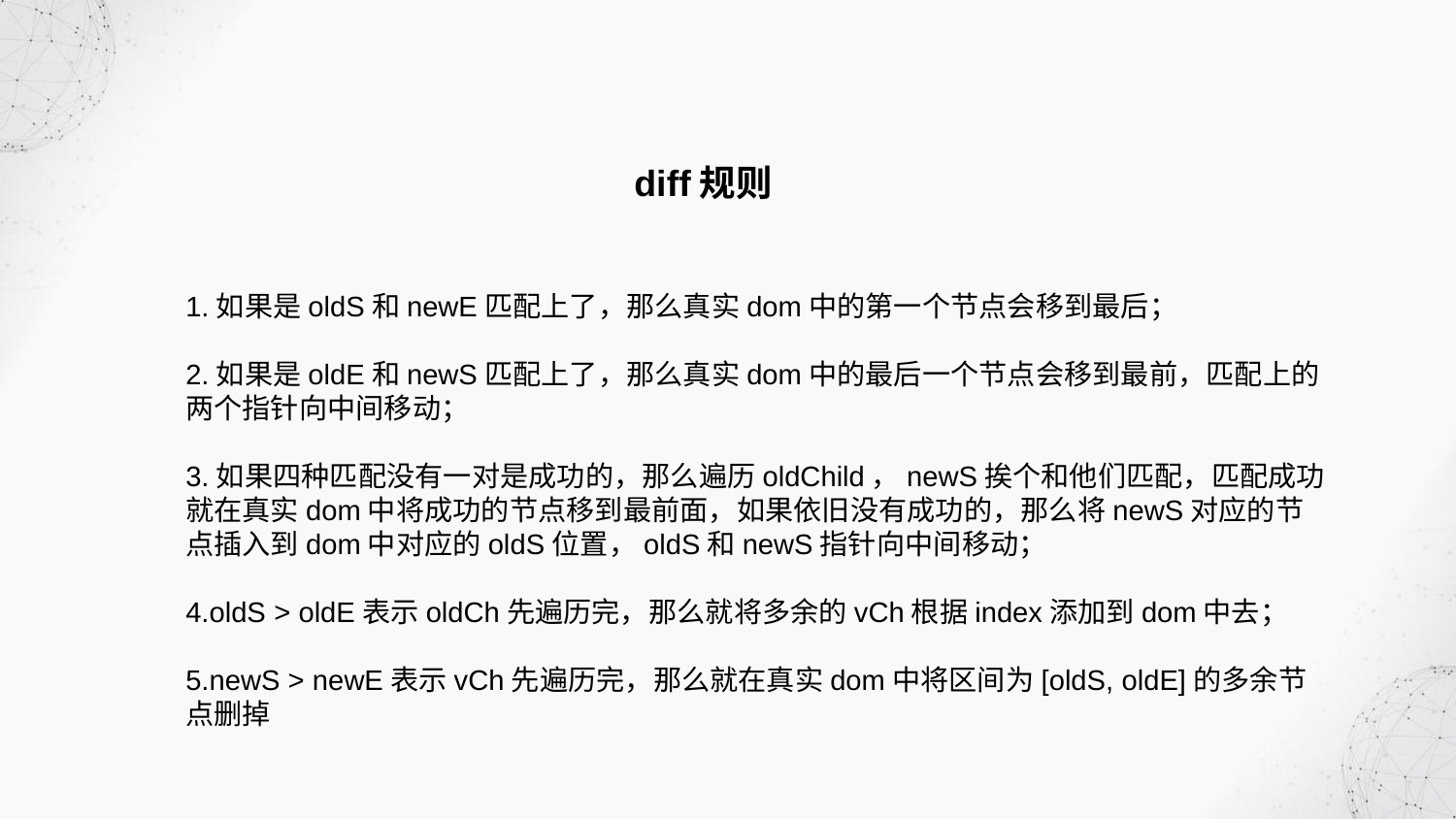

diff规则
1.如果是oldS和newE匹配上了，那么真实dom中的第一个节点会移到最后；

2.如果是oldE和newS匹配上了，那么真实dom中的最后一个节点会移到最前，匹配上的两个指针向中间移动；

3.如果四种匹配没有一对是成功的，那么遍历oldChild，newS挨个和他们匹配，匹配成功就在真实dom中将成功的节点移到最前面，如果依旧没有成功的，那么将newS对应的节点插入到dom中对应的oldS位置，oldS和newS指针向中间移动；

4.oldS > oldE表示oldCh先遍历完，那么就将多余的vCh根据index添加到dom中去；

5.newS > newE表示vCh先遍历完，那么就在真实dom中将区间为[oldS, oldE]的多余节点删掉